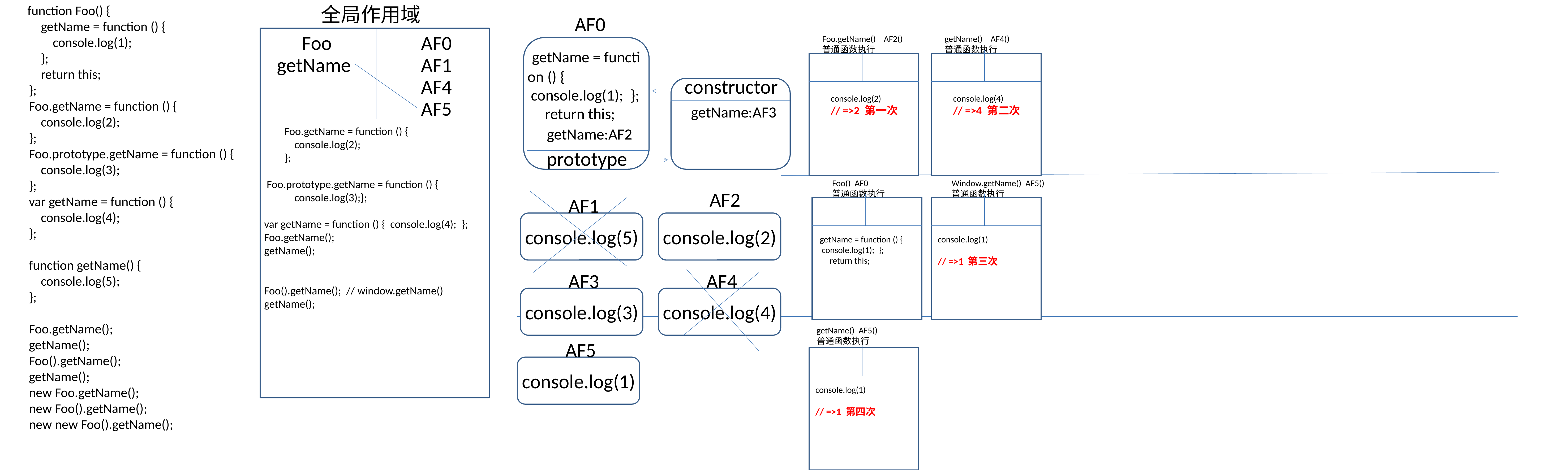

function Foo() {
            getName = function () {
                console.log(1);
            };
            return this;
        };
        Foo.getName = function () {
            console.log(2);
        };
        Foo.prototype.getName = function () {
            console.log(3);
        };
        var getName = function () {
            console.log(4);
        };
        function getName() {
            console.log(5);
        };
        Foo.getName();
        getName();
        Foo().getName();
        getName();
        new Foo.getName();
        new Foo().getName();
        new new Foo().getName();

全局作用域
AF0

Foo
AF0
Foo.getName()    AF2()
普通函数执行
getName()    AF4()
普通函数执行

 getName = function () {
 console.log(1);  };
     return this;
getName
AF1

AF4
constructor

console.log(2)
// =>2 第一次
console.log(4)
// =>4 第二次
AF5
getName:AF3
        Foo.getName = function () {
            console.log(2);
        };

 Foo.prototype.getName = function () {
            console.log(3);};

var getName = function () {  console.log(4);  };
Foo.getName();
getName();

Foo().getName();  // window.getName()
getName();
getName:AF2
prototype
Foo()  AF0
普通函数执行
Window.getName()  AF5()
普通函数执行
AF2
AF1

console.log(5)
console.log(2)
getName = function () {
 console.log(1);  };
     return this;
console.log(1)

// =>1 第三次
AF3
AF4

console.log(3)
console.log(4)
getName()  AF5()
普通函数执行
AF5

console.log(1)
console.log(1)

// =>1 第四次